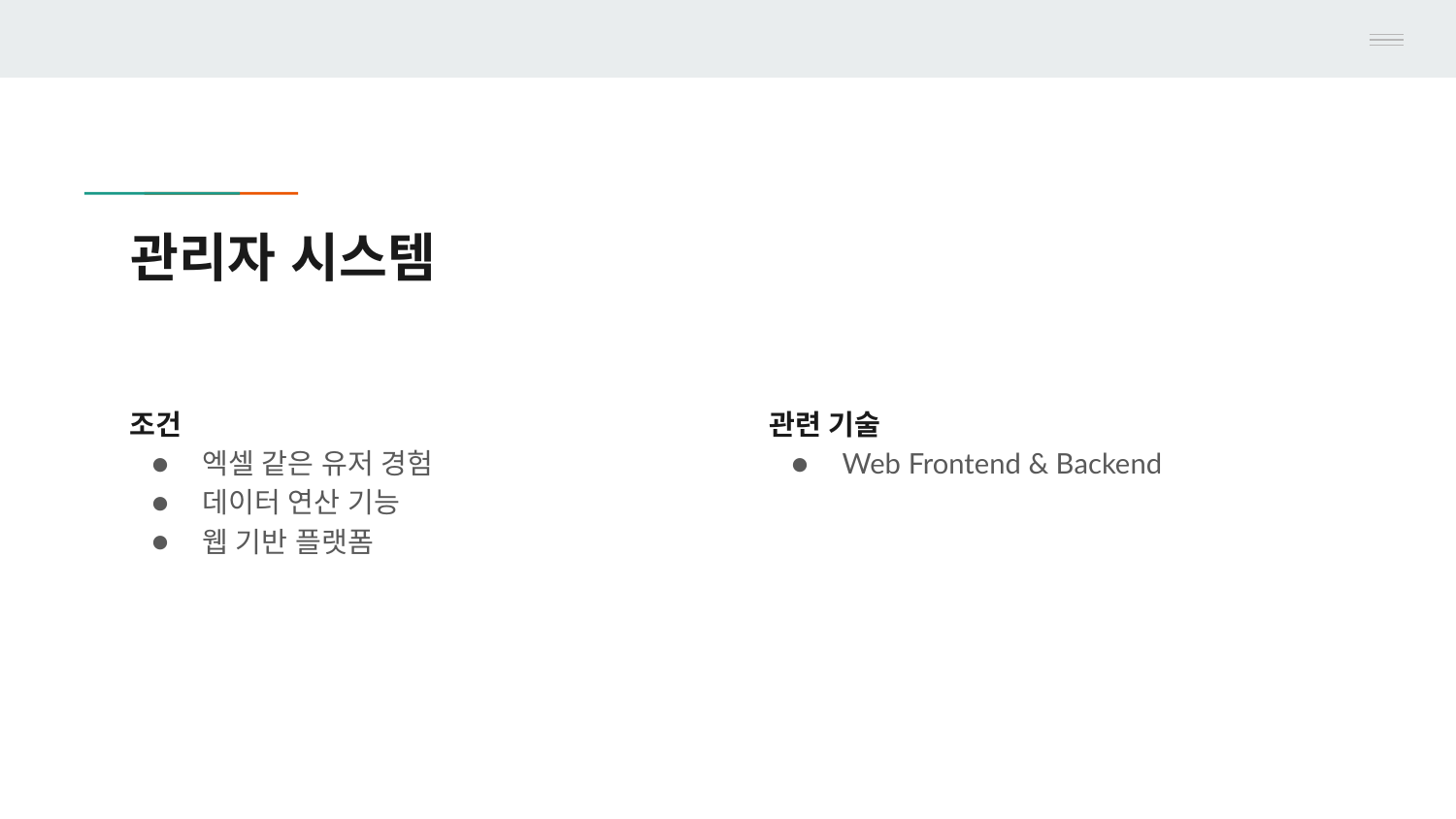

# 관리자 시스템
조건
엑셀 같은 유저 경험
데이터 연산 기능
웹 기반 플랫폼

관련 기술
Web Frontend & Backend